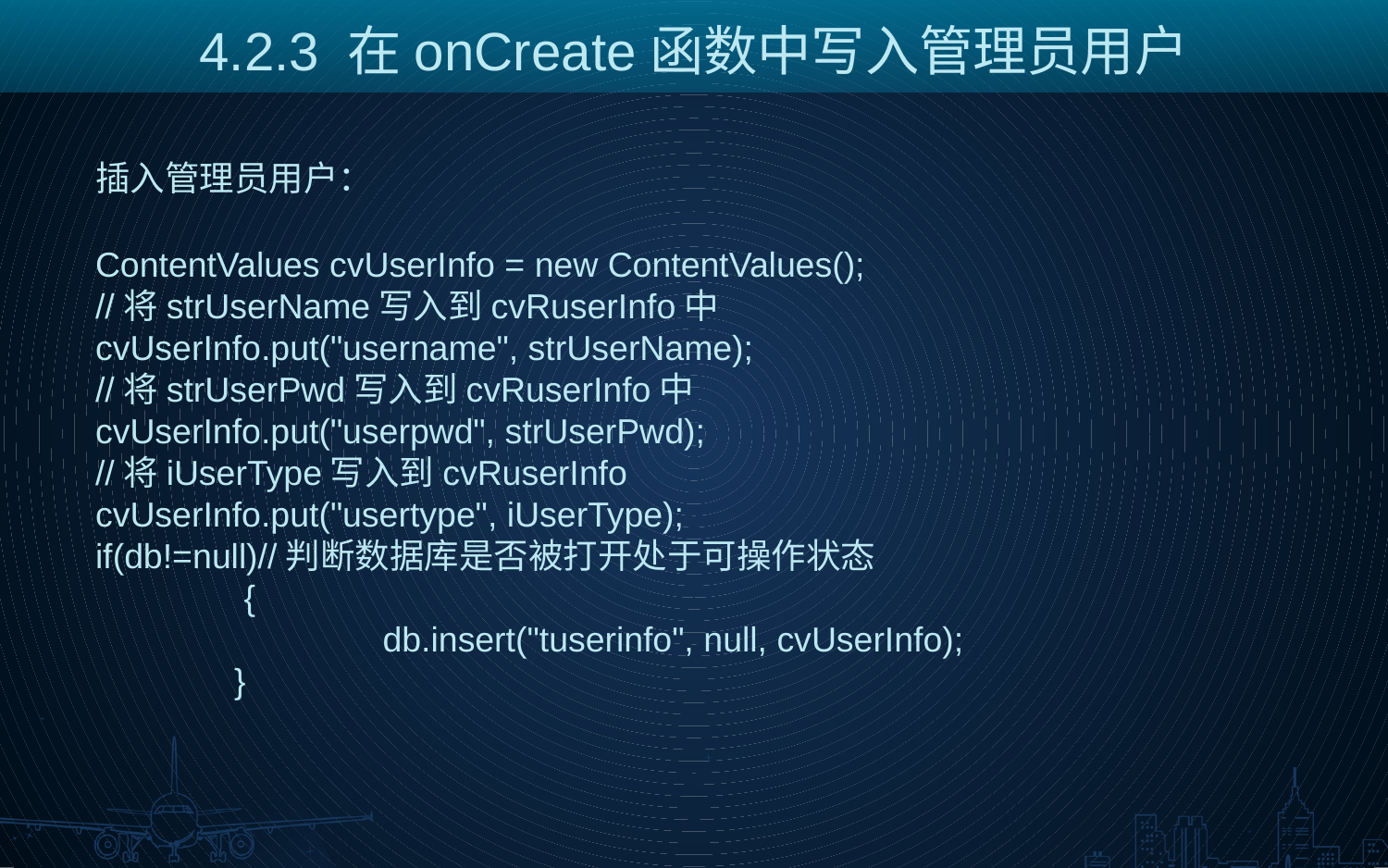

4.2.3 在onCreate函数中写入管理员用户
插入管理员用户：
ContentValues cvUserInfo = new ContentValues();
//将strUserName写入到cvRuserInfo中
cvUserInfo.put("username", strUserName);
//将strUserPwd写入到cvRuserInfo中
cvUserInfo.put("userpwd", strUserPwd);
//将iUserType写入到cvRuserInfo
cvUserInfo.put("usertype", iUserType);
if(db!=null)//判断数据库是否被打开处于可操作状态
	 {
		 db.insert("tuserinfo", null, cvUserInfo);
	}